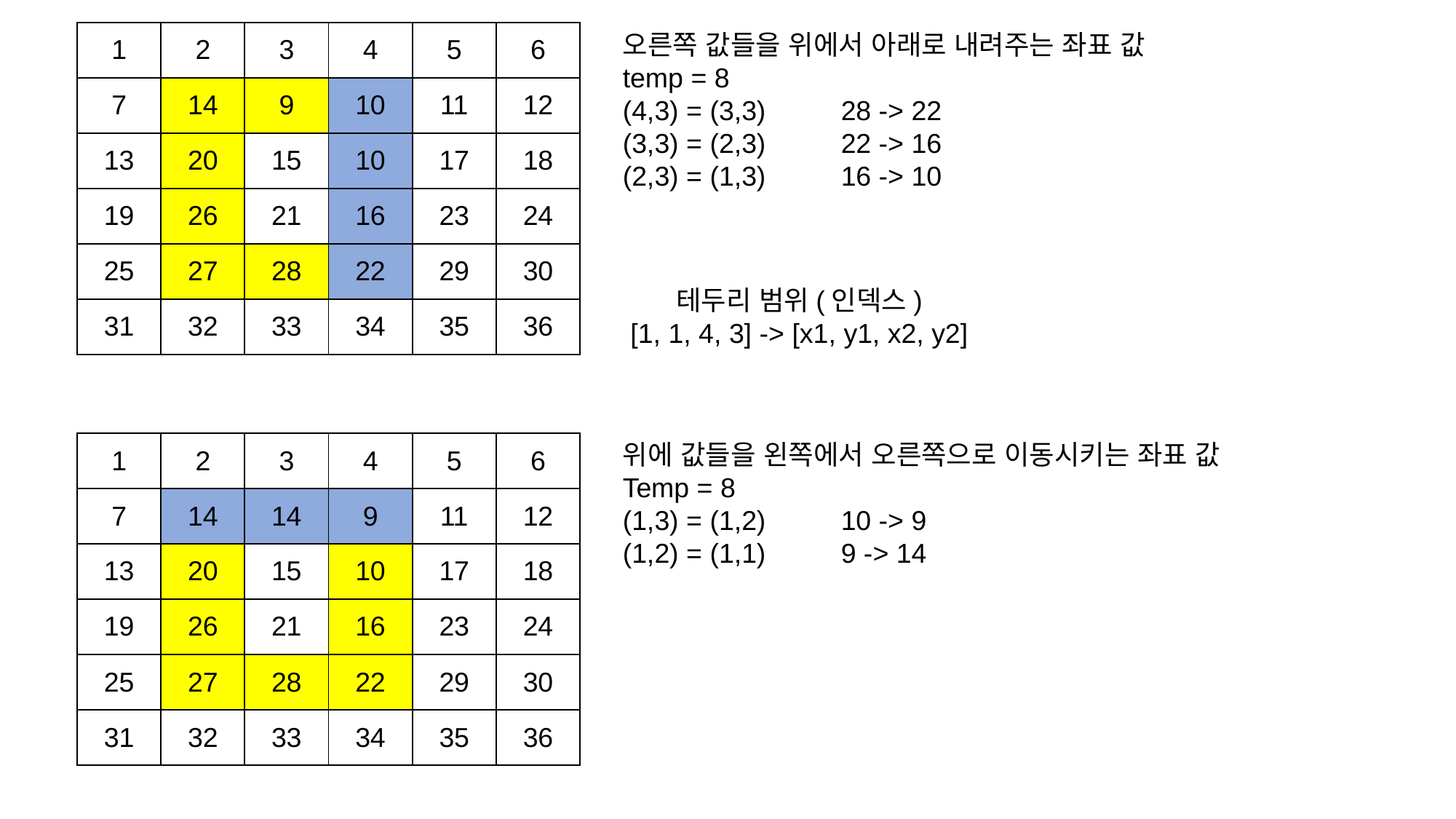

오른쪽 값들을 위에서 아래로 내려주는 좌표 값
temp = 8
(4,3) = (3,3)	28 -> 22
(3,3) = (2,3)	22 -> 16
(2,3) = (1,3)	16 -> 10
| 1 | 2 | 3 | 4 | 5 | 6 |
| --- | --- | --- | --- | --- | --- |
| 7 | 14 | 9 | 10 | 11 | 12 |
| 13 | 20 | 15 | 10 | 17 | 18 |
| 19 | 26 | 21 | 16 | 23 | 24 |
| 25 | 27 | 28 | 22 | 29 | 30 |
| 31 | 32 | 33 | 34 | 35 | 36 |
테두리 범위(인덱스)
[1, 1, 4, 3] -> [x1, y1, x2, y2]
위에 값들을 왼쪽에서 오른쪽으로 이동시키는 좌표 값
Temp = 8
(1,3) = (1,2)	10 -> 9
(1,2) = (1,1)	9 -> 14
| 1 | 2 | 3 | 4 | 5 | 6 |
| --- | --- | --- | --- | --- | --- |
| 7 | 14 | 14 | 9 | 11 | 12 |
| 13 | 20 | 15 | 10 | 17 | 18 |
| 19 | 26 | 21 | 16 | 23 | 24 |
| 25 | 27 | 28 | 22 | 29 | 30 |
| 31 | 32 | 33 | 34 | 35 | 36 |